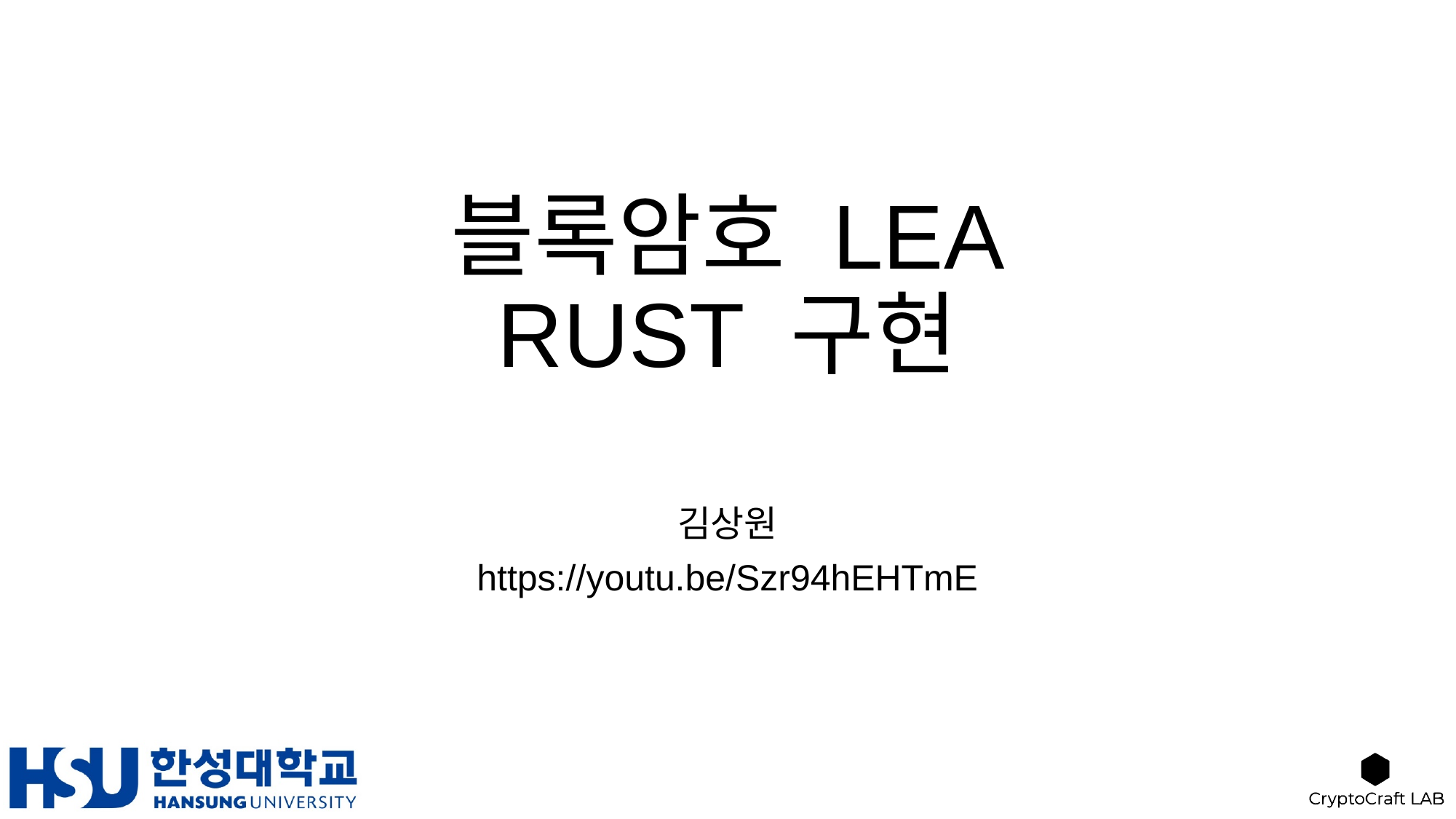

# 블록암호 LEA RUST 구현
김상원
https://youtu.be/Szr94hEHTmE